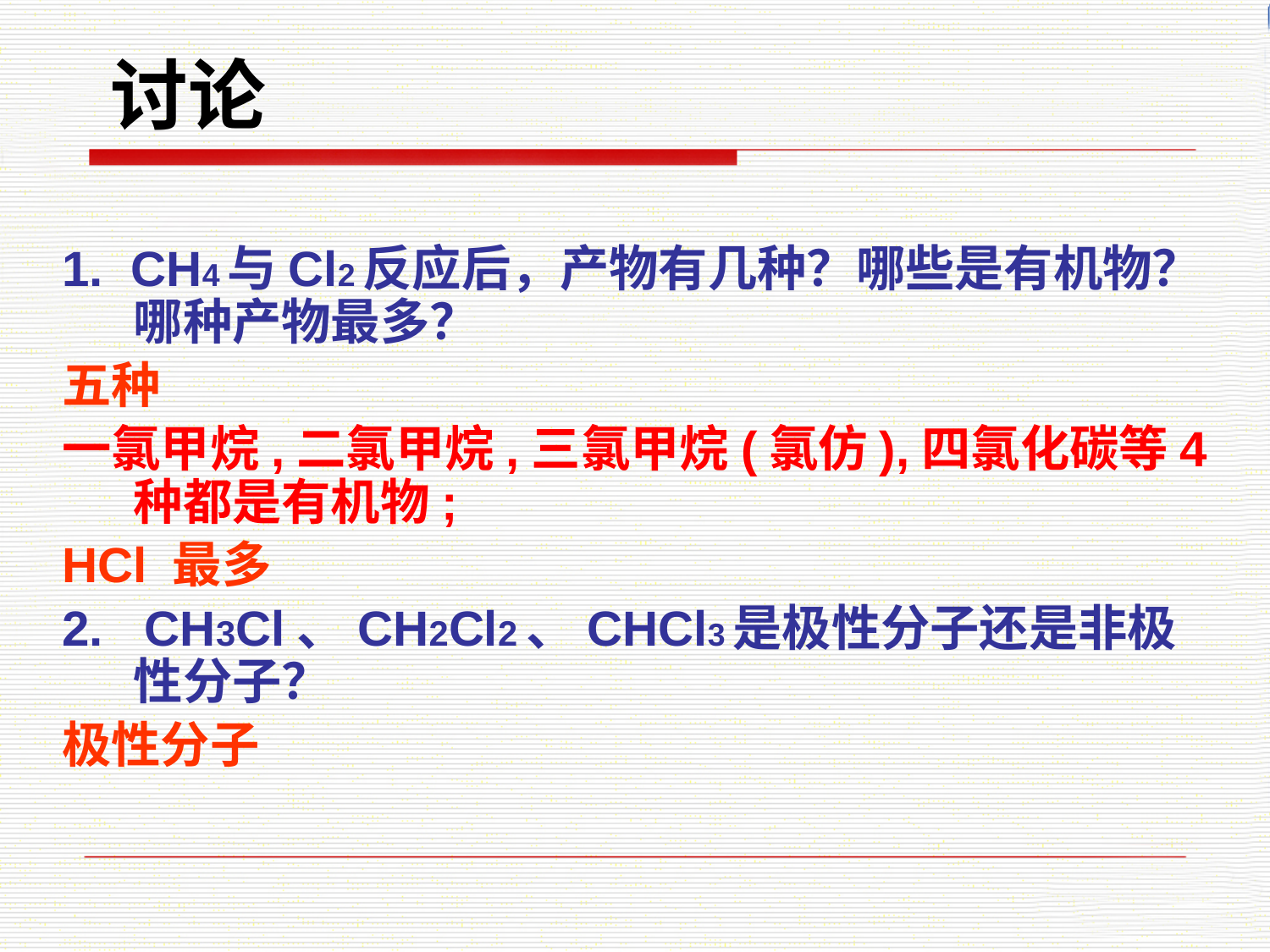

讨论
1.  CH4与Cl2反应后，产物有几种？哪些是有机物？哪种产物最多？
五种
一氯甲烷,二氯甲烷,三氯甲烷(氯仿),四氯化碳等4种都是有机物;
HCl 最多
2.   CH3Cl、CH2Cl2、CHCl3是极性分子还是非极性分子？
极性分子